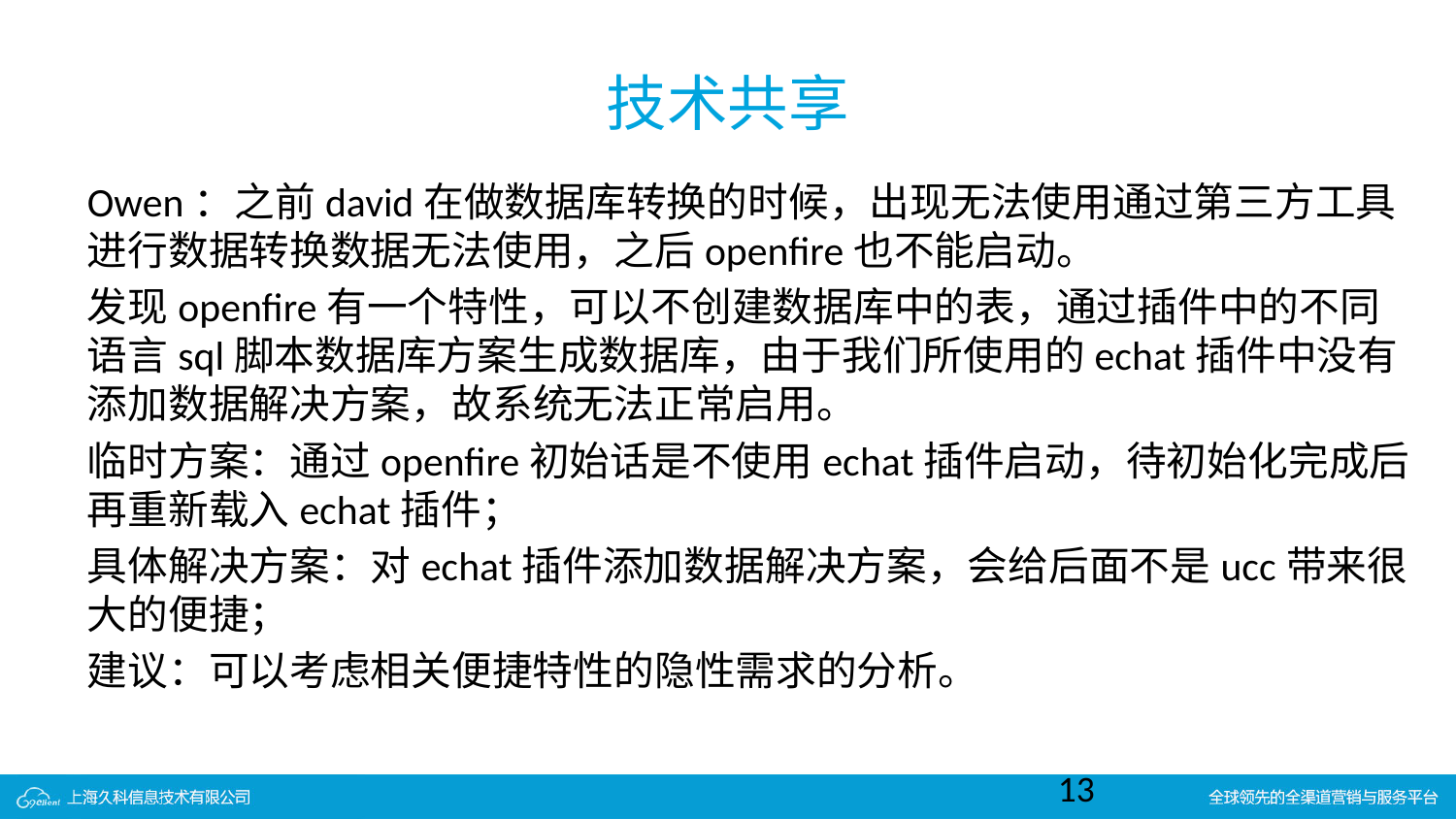

# 技术共享
Owen：之前david在做数据库转换的时候，出现无法使用通过第三方工具进行数据转换数据无法使用，之后openfire也不能启动。
发现openfire有一个特性，可以不创建数据库中的表，通过插件中的不同语言sql脚本数据库方案生成数据库，由于我们所使用的echat插件中没有添加数据解决方案，故系统无法正常启用。
临时方案：通过openfire初始话是不使用echat插件启动，待初始化完成后再重新载入echat插件；
具体解决方案：对echat插件添加数据解决方案，会给后面不是ucc带来很大的便捷；
建议：可以考虑相关便捷特性的隐性需求的分析。

13